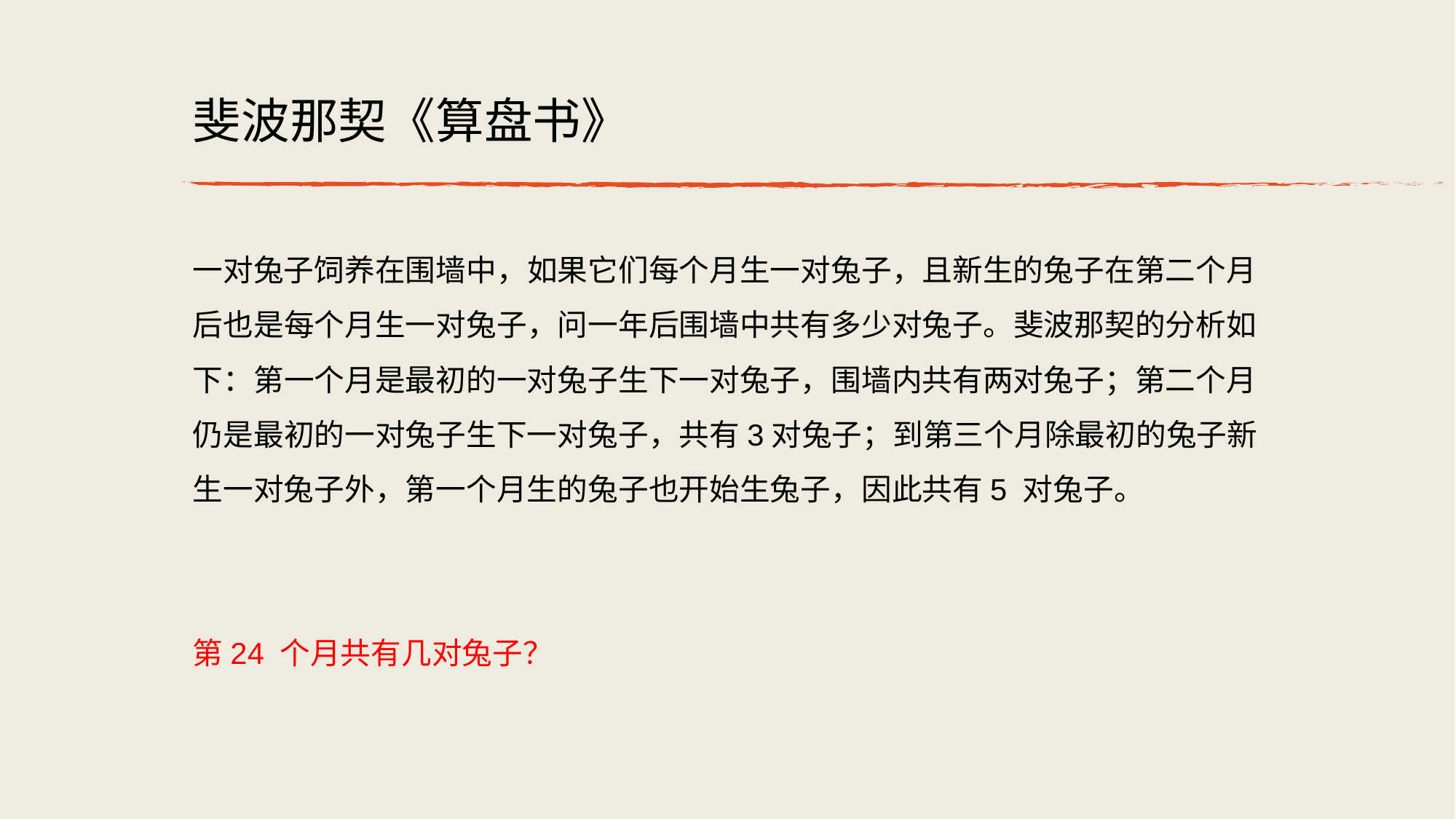

# 斐波那契《算盘书》
⼀对兔⼦饲养在围墙中，如果它们每个⽉⽣⼀对兔⼦，且新⽣的兔⼦在第⼆个⽉后也是每个⽉⽣⼀对兔⼦，问⼀年后围墙中共有多少对兔⼦。斐波那契的分析如下：第⼀个⽉是最初的⼀对兔⼦⽣下⼀对兔⼦，围墙内共有两对兔⼦；第⼆个⽉仍是最初的⼀对兔⼦⽣下⼀对兔⼦，共有3对兔⼦；到第三个⽉除最初的兔⼦新⽣⼀对兔⼦外，第⼀个⽉⽣的兔⼦也开始⽣兔⼦，因此共有5 对兔⼦。

第24 个⽉共有⼏对兔⼦？